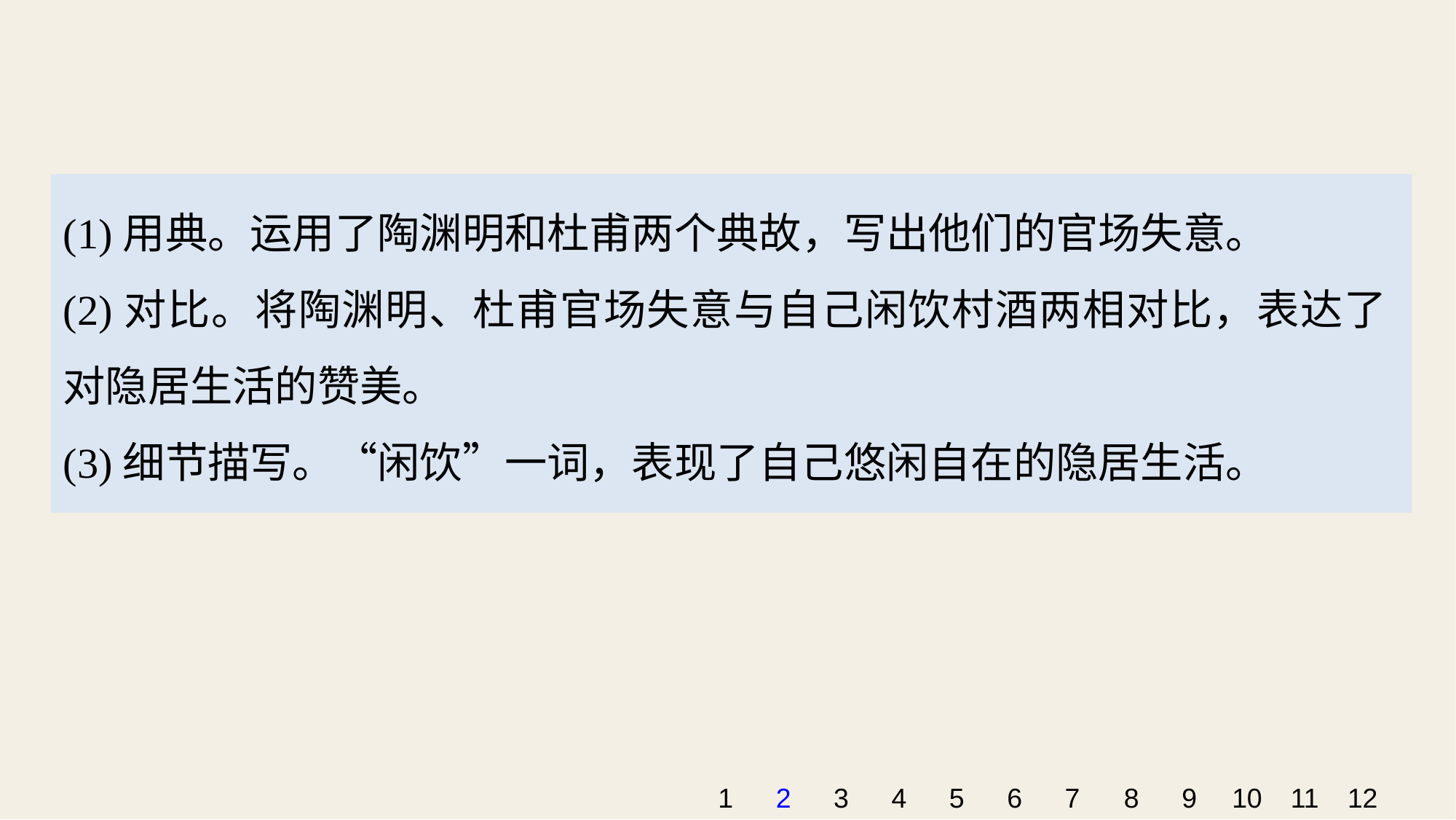

(1)用典。运用了陶渊明和杜甫两个典故，写出他们的官场失意。
(2)对比。将陶渊明、杜甫官场失意与自己闲饮村酒两相对比，表达了对隐居生活的赞美。
(3)细节描写。“闲饮”一词，表现了自己悠闲自在的隐居生活。

1
2
3
4
5
6
7
8
9
10
11
12